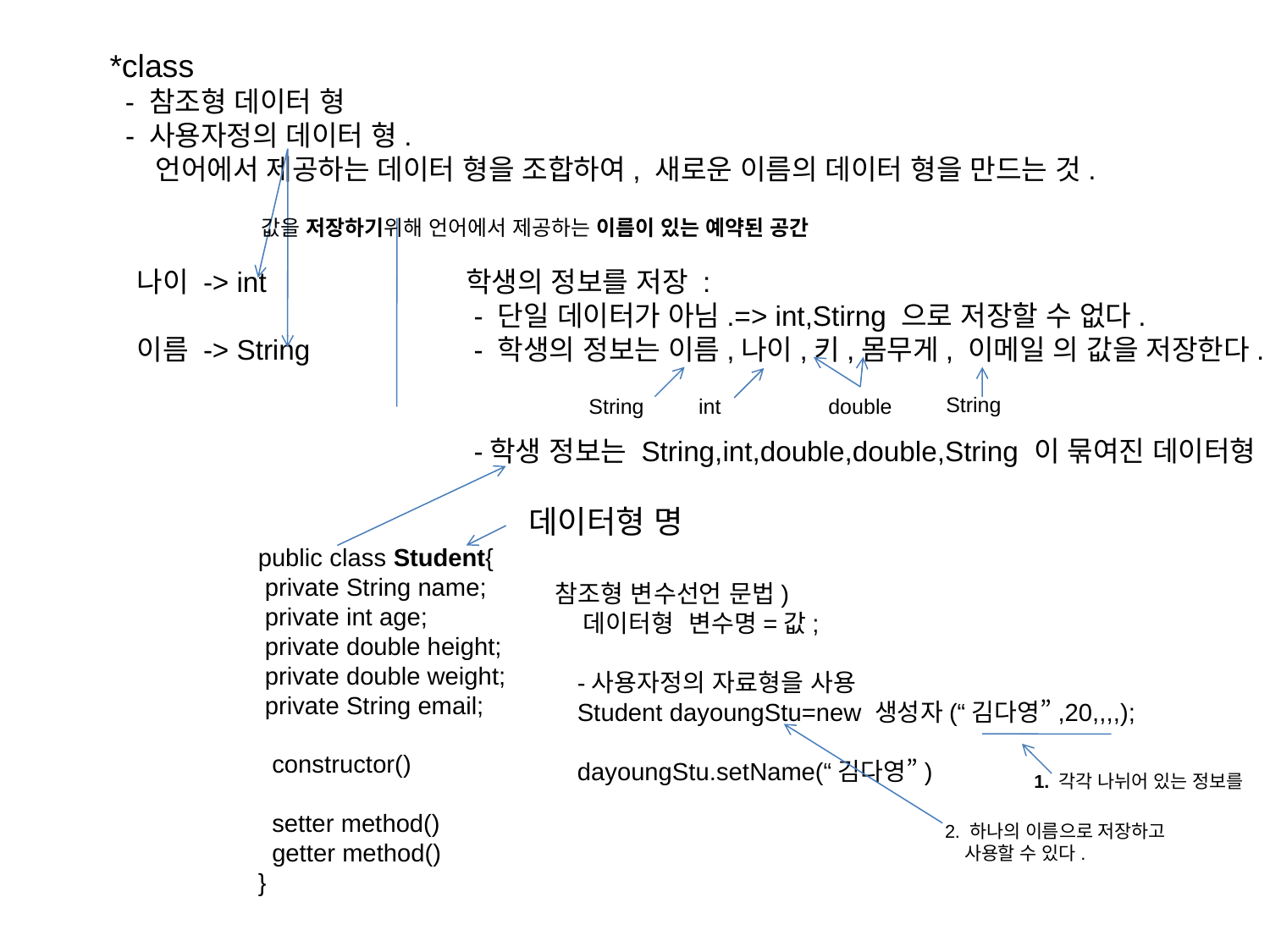

*class
  - 참조형 데이터 형
  - 사용자정의 데이터 형.
     언어에서 제공하는 데이터 형을 조합하여, 새로운 이름의 데이터 형을 만드는 것.
값을 저장하기위해 언어에서 제공하는 이름이 있는 예약된 공간
나이 -> int

이름 -> String
학생의 정보를 저장 :
 - 단일 데이터가 아님.=> int,Stirng 으로 저장할 수 없다.
 - 학생의 정보는 이름,나이,키,몸무게, 이메일 의 값을 저장한다.

 -학생 정보는 String,int,double,double,String 이 묶여진 데이터형

String
String
int
double
데이터형 명

   참조형 변수선언 문법)
       데이터형  변수명=값;

       -사용자정의 자료형을 사용
       Student dayoungStu=new 생성자(“김다영”,20,,,,);

       dayoungStu.setName(“김다영”)

public class Student{
 private String name;
 private int age;
 private double height;
 private double weight;
 private String email;

  constructor()

  setter method()
  getter method()
}
1. 각각 나뉘어 있는 정보를
2. 하나의 이름으로 저장하고
   사용할 수 있다.